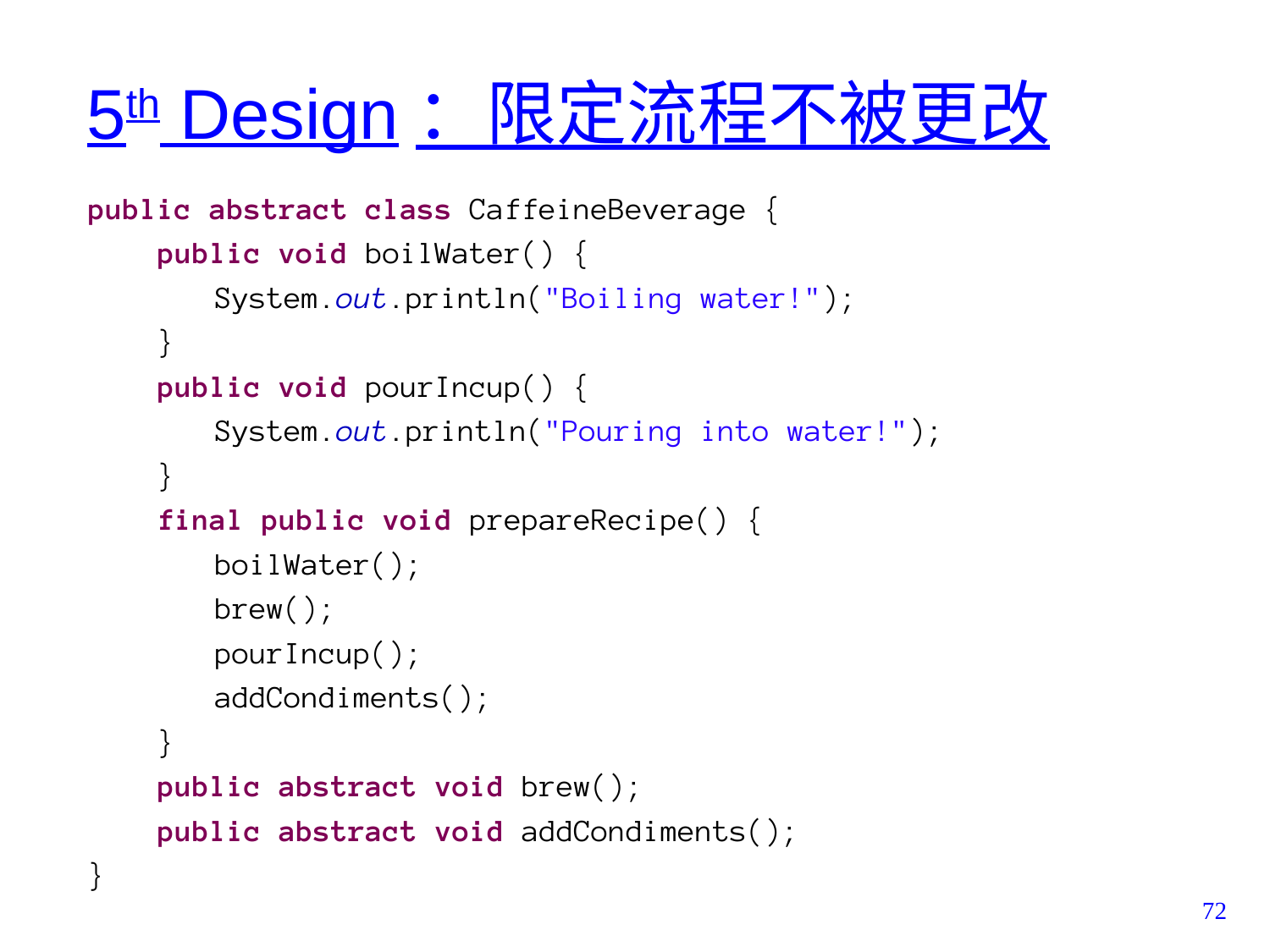

# 5th Design：限定流程不被更改
public abstract class CaffeineBeverage {
    public void boilWater() {
	System.out.println("Boiling water!");
    }
    public void pourIncup() {
	System.out.println("Pouring into water!");
    }
    final public void prepareRecipe() {
	boilWater();
	brew();
	pourIncup();
	addCondiments();
    }
    public abstract void brew();
    public abstract void addCondiments();
}
72